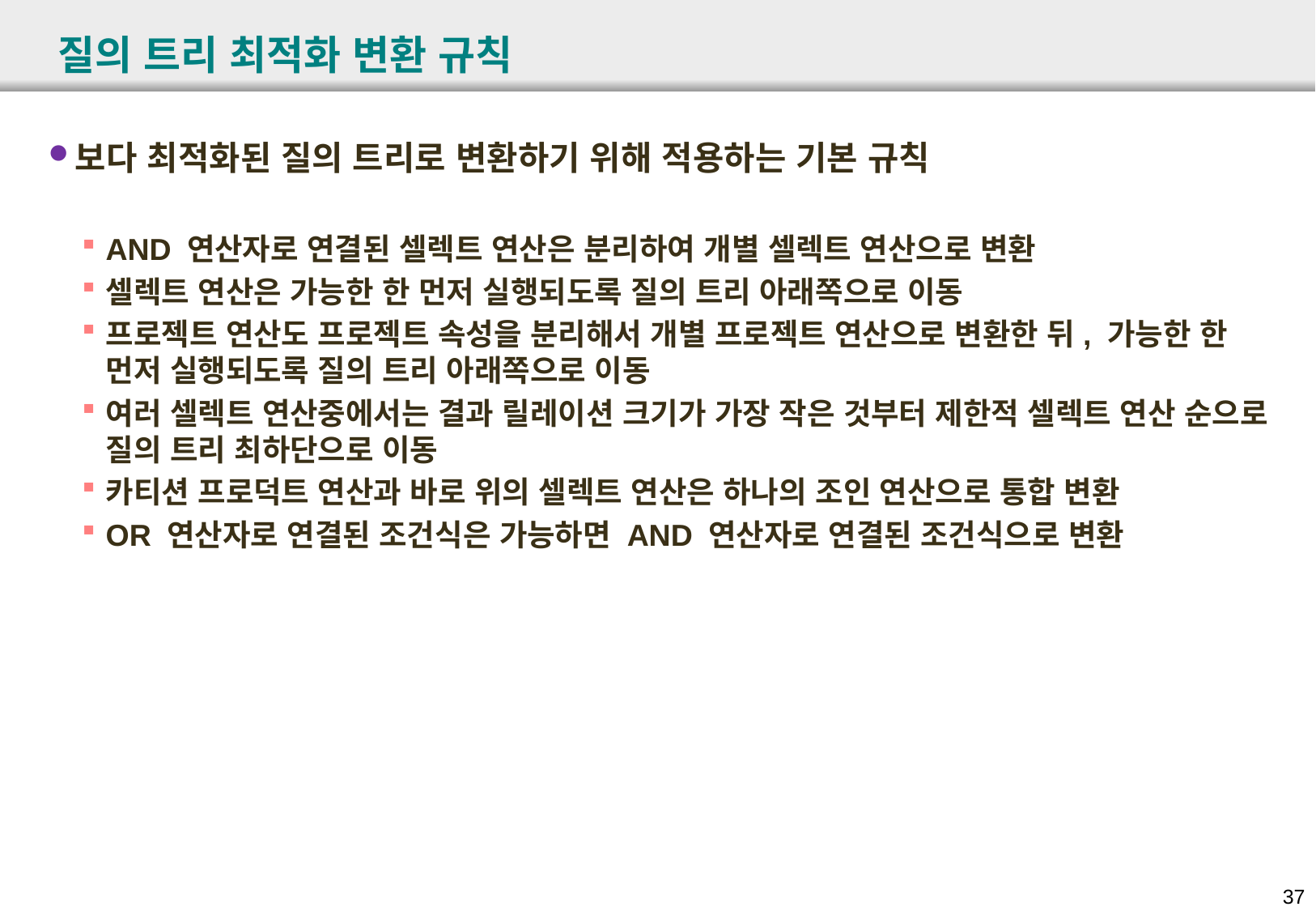

# 질의 트리 최적화 변환 규칙
보다 최적화된 질의 트리로 변환하기 위해 적용하는 기본 규칙

AND 연산자로 연결된 셀렉트 연산은 분리하여 개별 셀렉트 연산으로 변환
셀렉트 연산은 가능한 한 먼저 실행되도록 질의 트리 아래쪽으로 이동
프로젝트 연산도 프로젝트 속성을 분리해서 개별 프로젝트 연산으로 변환한 뒤, 가능한 한 먼저 실행되도록 질의 트리 아래쪽으로 이동
여러 셀렉트 연산중에서는 결과 릴레이션 크기가 가장 작은 것부터 제한적 셀렉트 연산 순으로 질의 트리 최하단으로 이동
카티션 프로덕트 연산과 바로 위의 셀렉트 연산은 하나의 조인 연산으로 통합 변환
OR 연산자로 연결된 조건식은 가능하면 AND 연산자로 연결된 조건식으로 변환